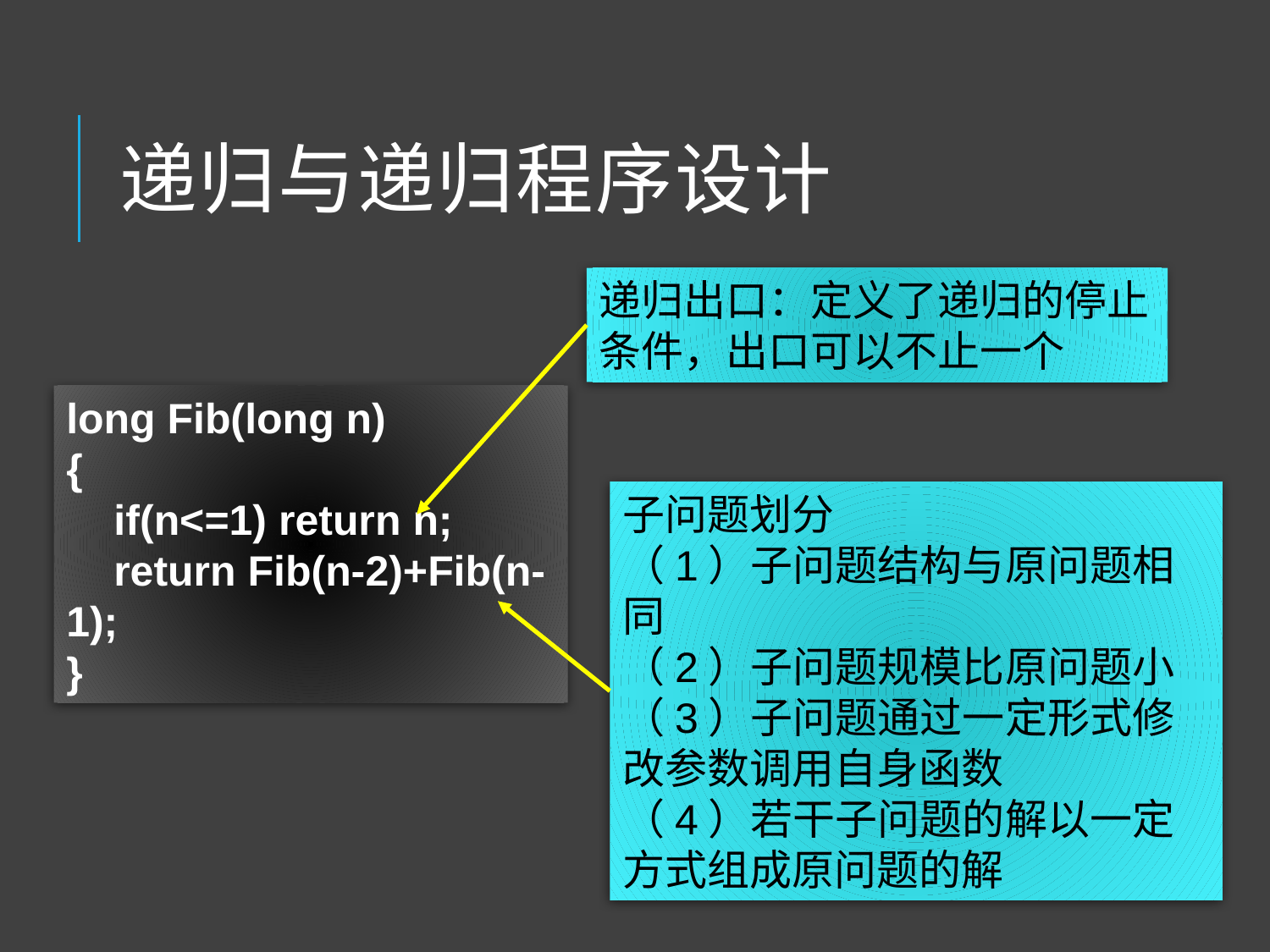

# 递归与递归程序设计
递归出口：定义了递归的停止条件，出口可以不止一个
long Fib(long n)
{
    if(n<=1) return n;
    return Fib(n-2)+Fib(n-1);
}
子问题划分
（1）子问题结构与原问题相同
（2）子问题规模比原问题小
（3）子问题通过一定形式修改参数调用自身函数
（4）若干子问题的解以一定方式组成原问题的解